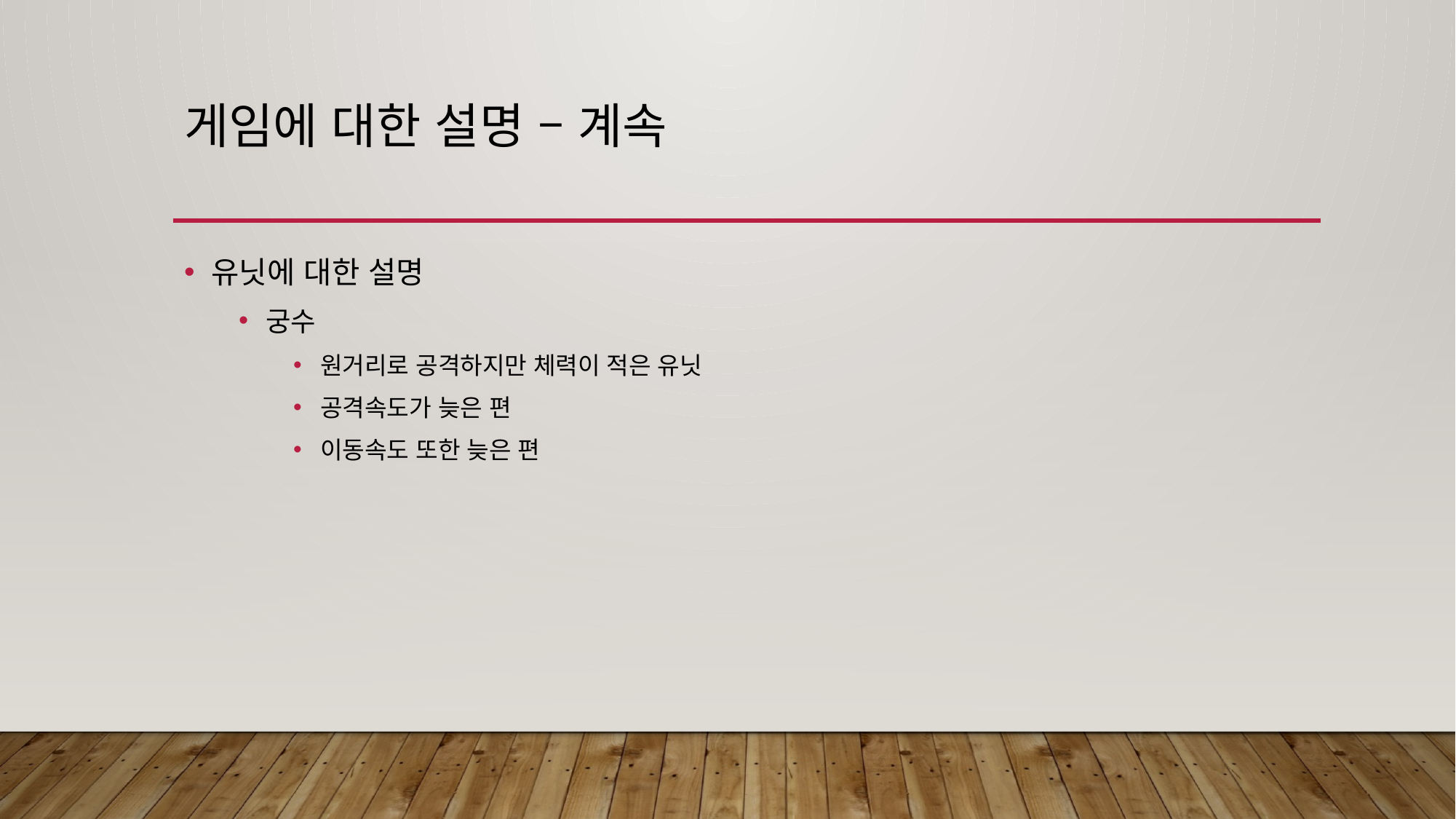

# 게임에 대한 설명 – 계속
유닛에 대한 설명
궁수
원거리로 공격하지만 체력이 적은 유닛
공격속도가 늦은 편
이동속도 또한 늦은 편